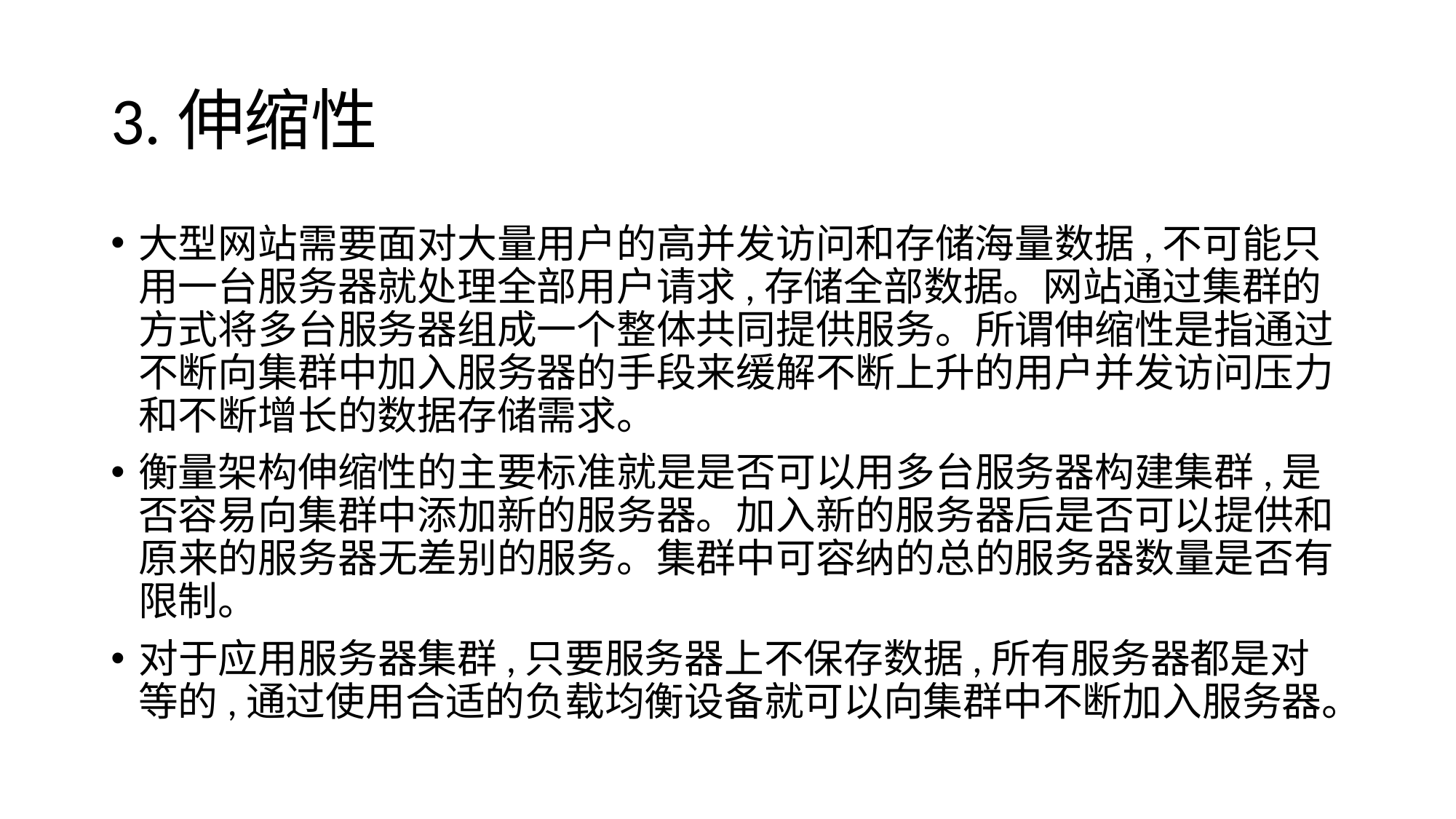

# 3.伸缩性
大型网站需要面对大量用户的高并发访问和存储海量数据,不可能只用一台服务器就处理全部用户请求,存储全部数据。网站通过集群的方式将多台服务器组成一个整体共同提供服务。所谓伸缩性是指通过不断向集群中加入服务器的手段来缓解不断上升的用户并发访问压力和不断增长的数据存储需求。
衡量架构伸缩性的主要标准就是是否可以用多台服务器构建集群,是否容易向集群中添加新的服务器。加入新的服务器后是否可以提供和原来的服务器无差别的服务。集群中可容纳的总的服务器数量是否有限制。
对于应用服务器集群,只要服务器上不保存数据,所有服务器都是对等的,通过使用合适的负载均衡设备就可以向集群中不断加入服务器。